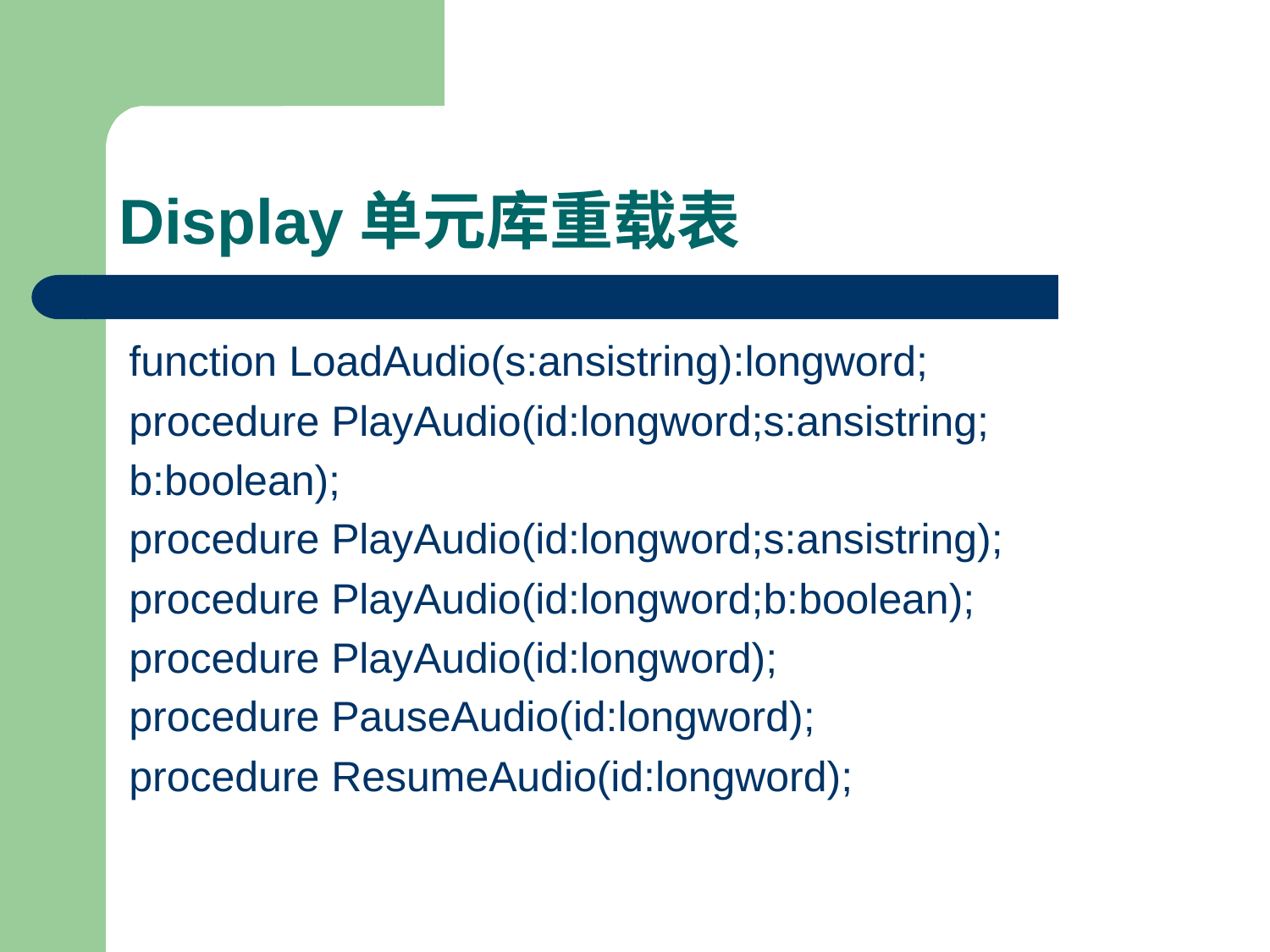

# Display单元库重载表
function LoadAudio(s:ansistring):longword;
procedure PlayAudio(id:longword;s:ansistring;
b:boolean);
procedure PlayAudio(id:longword;s:ansistring);
procedure PlayAudio(id:longword;b:boolean);
procedure PlayAudio(id:longword);
procedure PauseAudio(id:longword);
procedure ResumeAudio(id:longword);